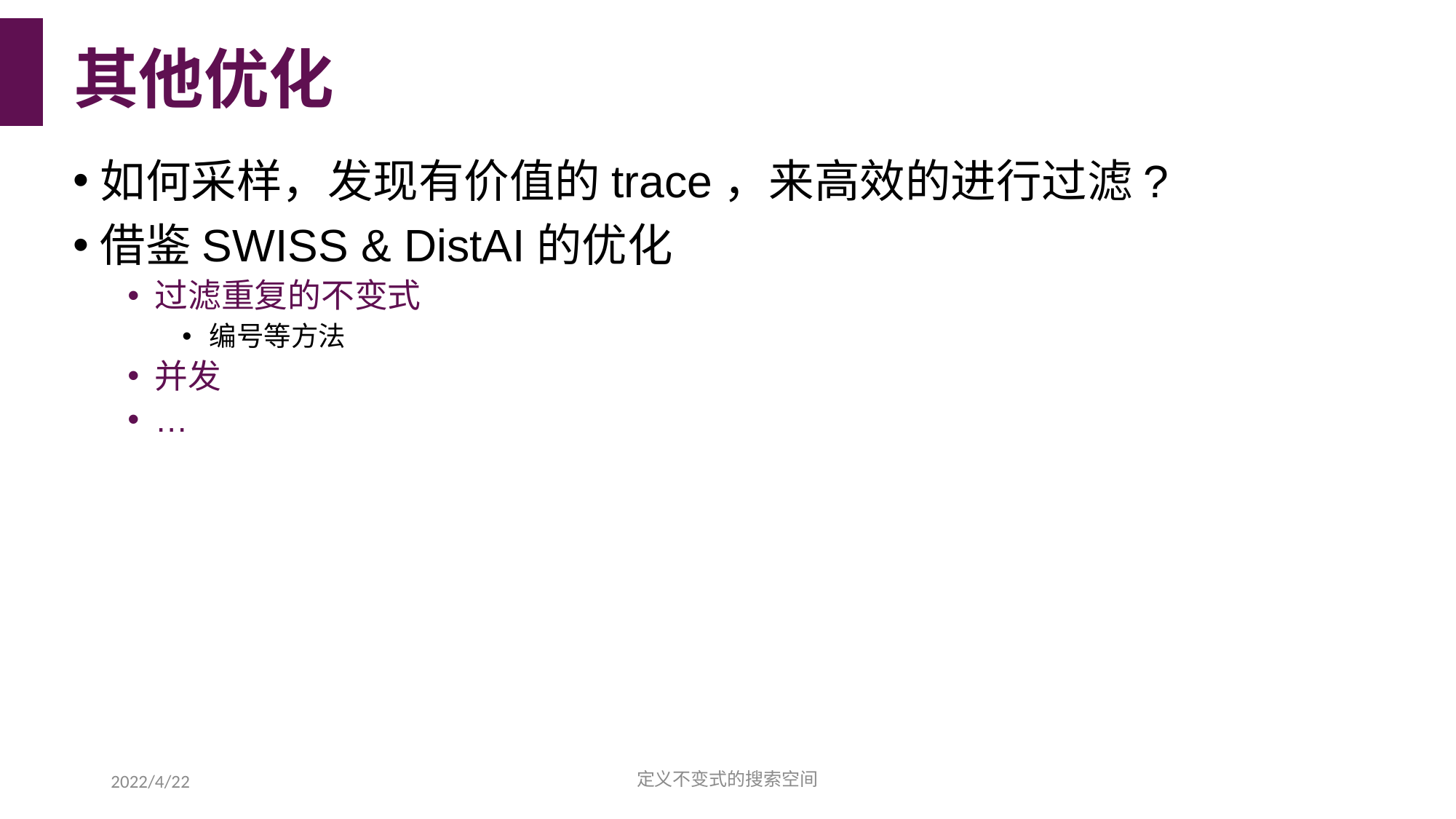

# 其他优化
如何采样，发现有价值的trace，来高效的进行过滤?
借鉴SWISS & DistAI的优化
过滤重复的不变式
编号等方法
并发
…

2022/4/22
定义不变式的搜索空间